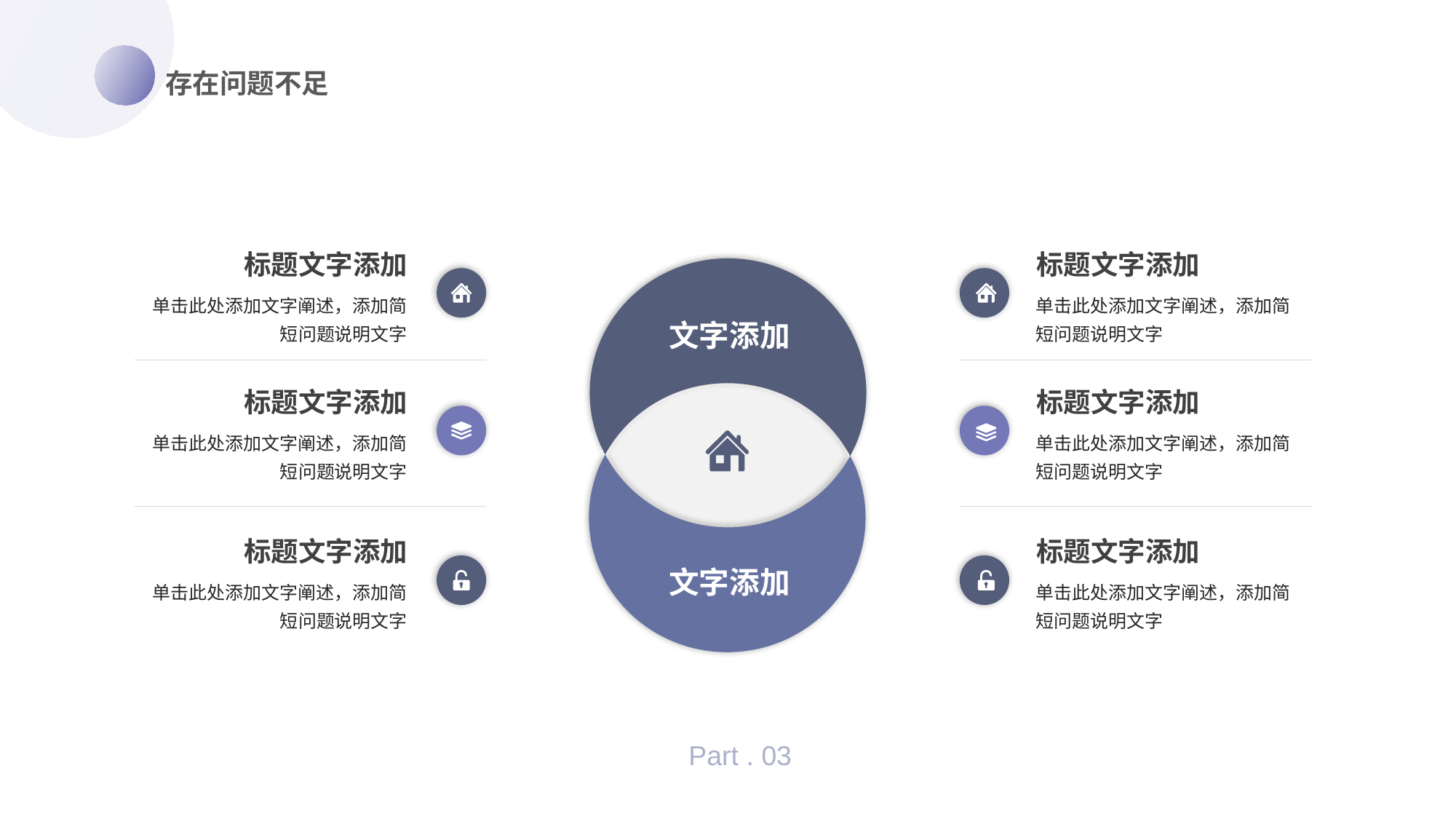

存在问题不足
标题文字添加
单击此处添加文字阐述，添加简短问题说明文字

标题文字添加
单击此处添加文字阐述，添加简短问题说明文字

标题文字添加
单击此处添加文字阐述，添加简短问题说明文字

标题文字添加
单击此处添加文字阐述，添加简短问题说明文字

标题文字添加
单击此处添加文字阐述，添加简短问题说明文字

标题文字添加
单击此处添加文字阐述，添加简短问题说明文字

文字添加

文字添加
Part . 03